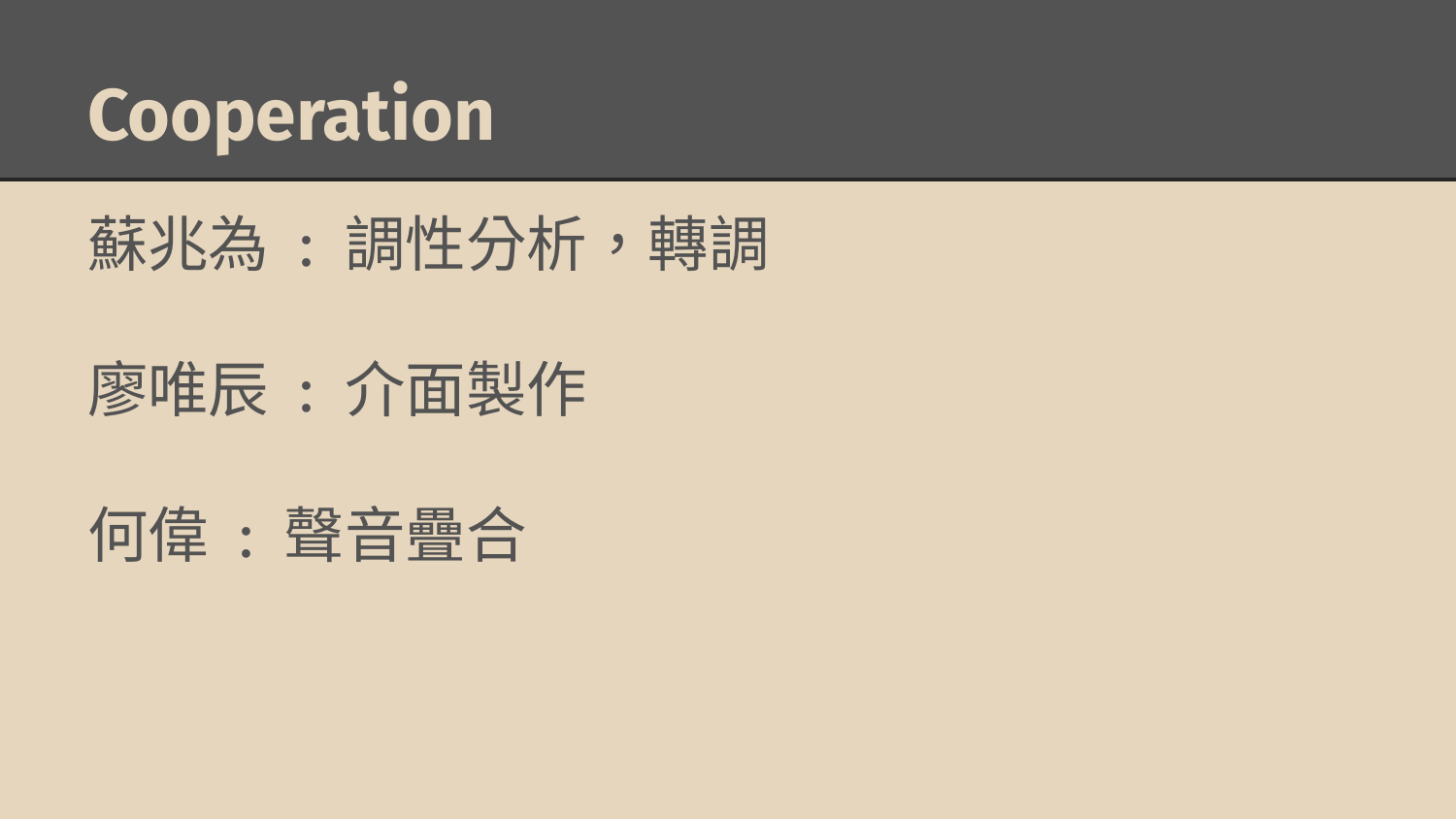

# Cooperation
蘇兆為 : 調性分析，轉調

廖唯辰 : 介面製作

何偉 : 聲音疊合